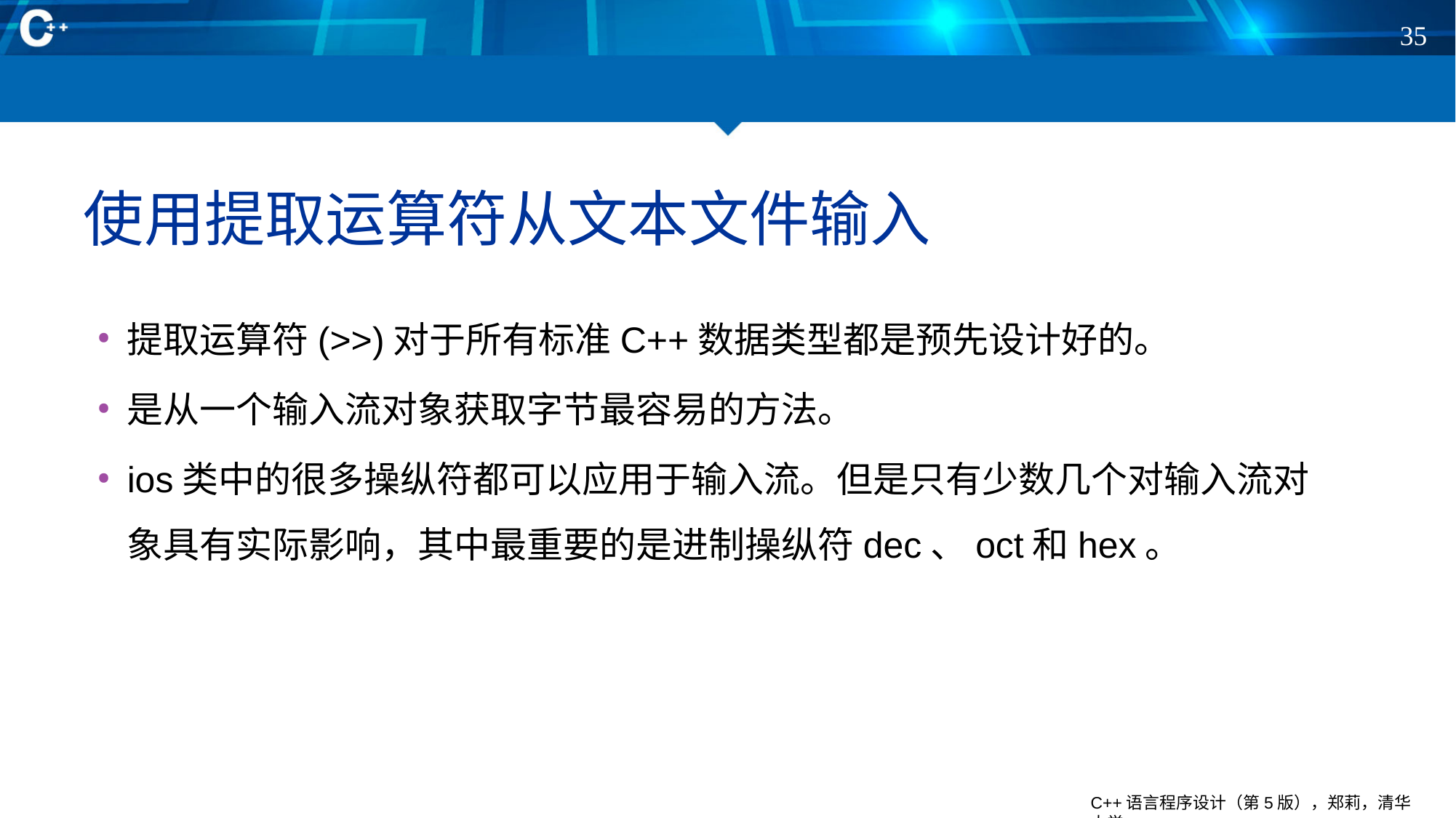

35
# 使用提取运算符从文本文件输入
提取运算符(>>)对于所有标准C++数据类型都是预先设计好的。
是从一个输入流对象获取字节最容易的方法。
ios类中的很多操纵符都可以应用于输入流。但是只有少数几个对输入流对象具有实际影响，其中最重要的是进制操纵符dec、oct和hex。